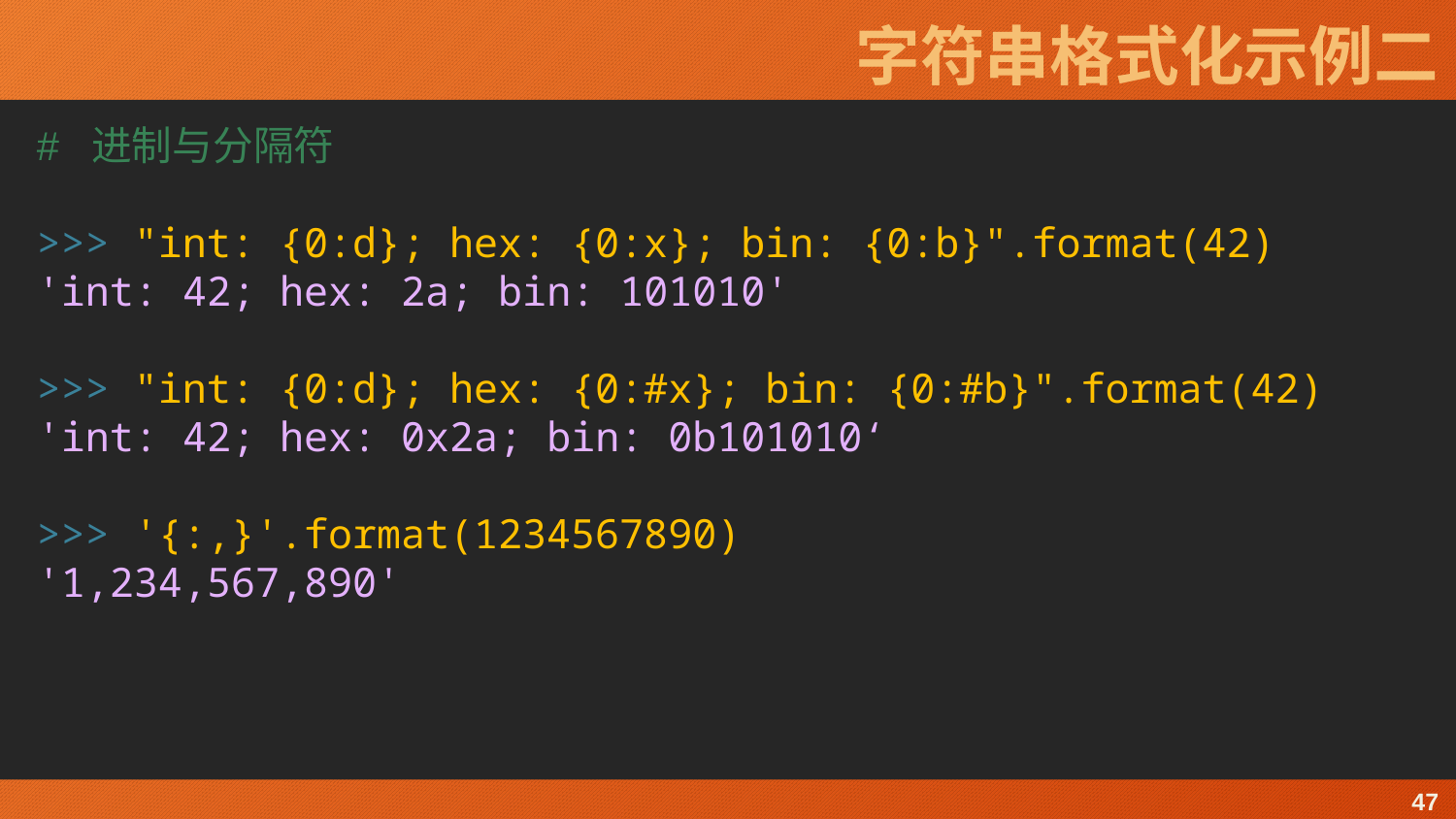

# 字符串格式化示例二
#  进制与分隔符

>>> "int: {0:d}; hex: {0:x}; bin: {0:b}".format(42)
'int: 42; hex: 2a; bin: 101010'

>>> "int: {0:d}; hex: {0:#x}; bin: {0:#b}".format(42)
'int: 42; hex: 0x2a; bin: 0b101010‘

>>> '{:,}'.format(1234567890)
'1,234,567,890'
47